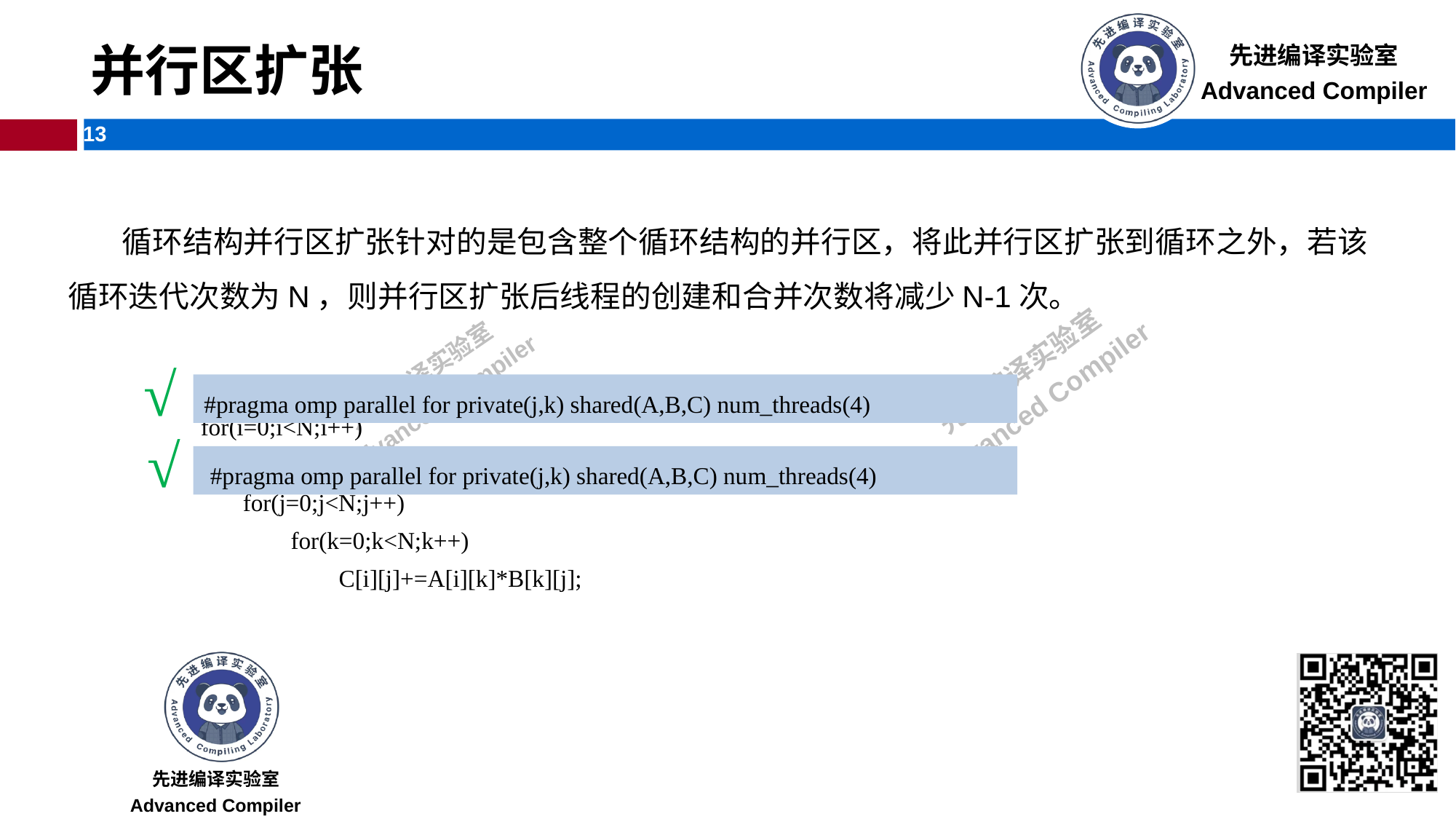

# 并行区扩张
       循环结构并行区扩张针对的是包含整个循环结构的并行区，将此并行区扩张到循环之外，若该循环迭代次数为N，则并行区扩张后线程的创建和合并次数将减少N-1次。

√
#pragma omp parallel for private(j,k) shared(A,B,C) num_threads(4)

 for(i=0;i<N;i++)

        for(j=0;j<N;j++)
                for(k=0;k<N;k++)
                        C[i][j]+=A[i][k]*B[k][j];
√
 #pragma omp parallel for private(j,k) shared(A,B,C) num_threads(4)